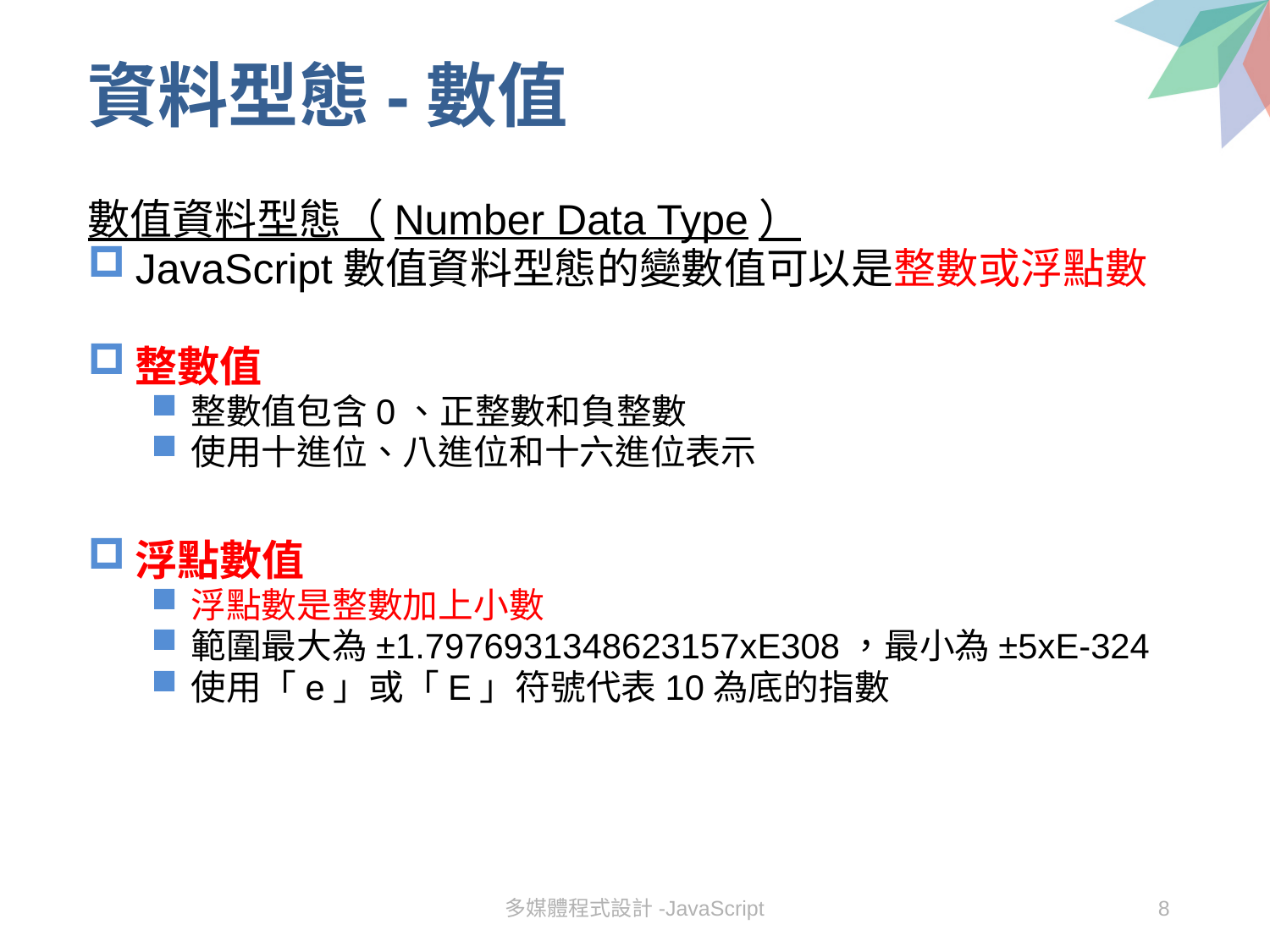

# 資料型態-數值
數值資料型態（Number Data Type）
JavaScript數值資料型態的變數值可以是整數或浮點數

整數值
整數值包含0、正整數和負整數
使用十進位、八進位和十六進位表示

浮點數值
浮點數是整數加上小數
範圍最大為±1.7976931348623157xE308，最小為±5xE-324
使用「e」或「E」符號代表10為底的指數
多媒體程式設計-JavaScript
8